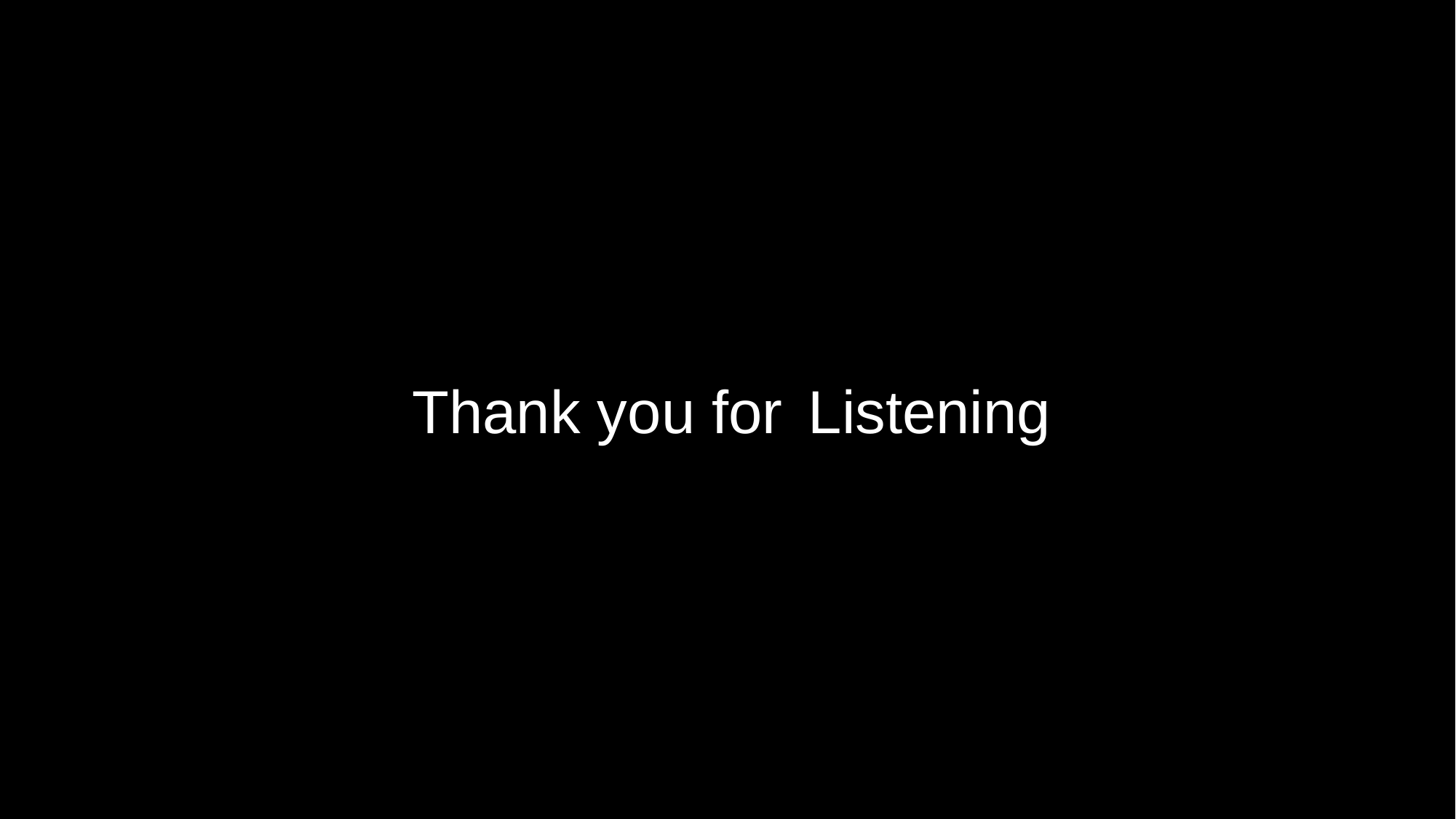

Thank you for
Listening
Playing
Enjoying
Doing
Going
Eating
Running
Shouting
이거
읽는
사람
있을까
Loving
Reading
Opening
Closing
Watching